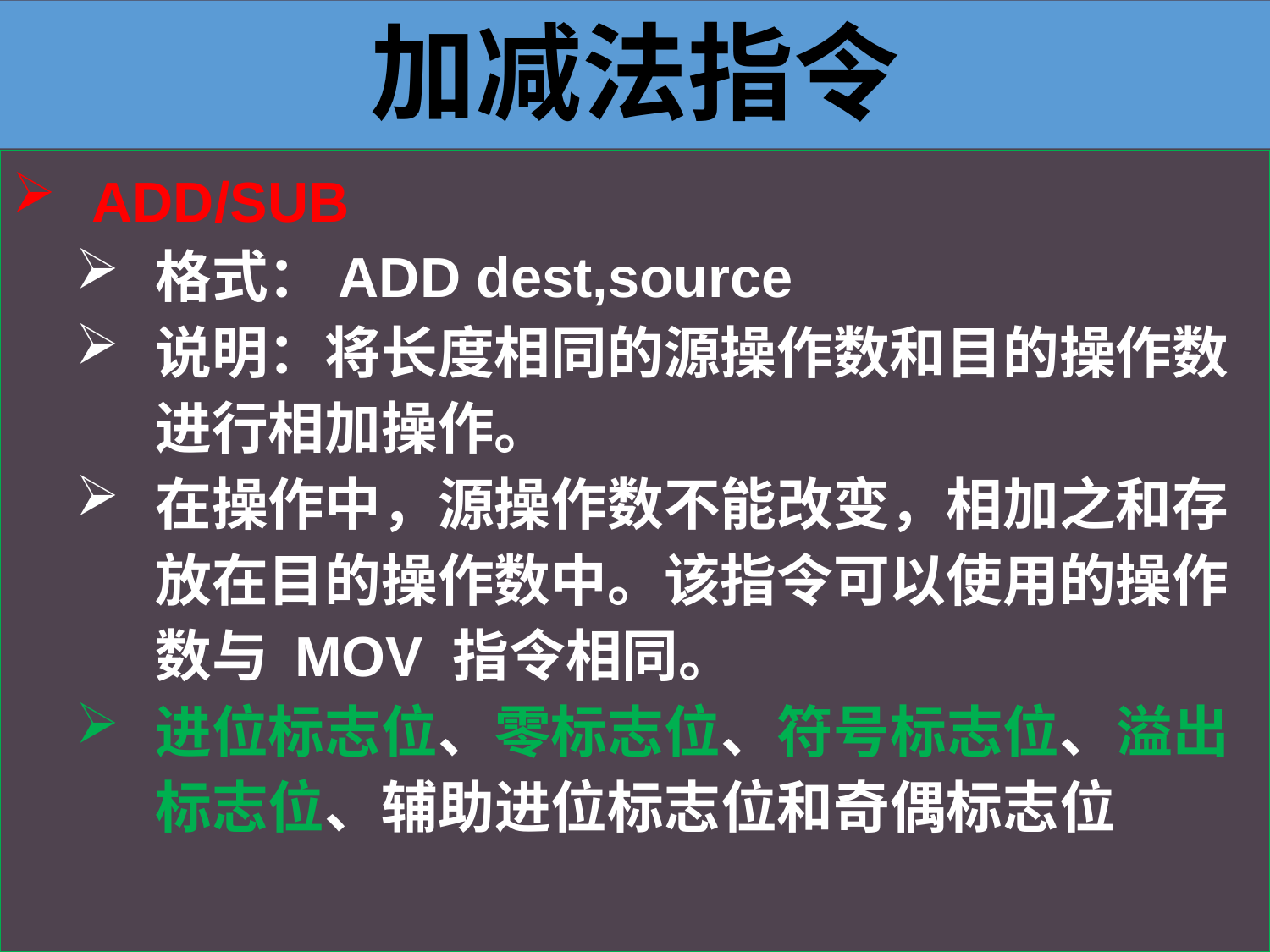

加减法指令
ADD/SUB
格式：ADD dest,source
说明：将长度相同的源操作数和目的操作数进行相加操作。
在操作中，源操作数不能改变，相加之和存放在目的操作数中。该指令可以使用的操作数与 MOV 指令相同。
进位标志位、零标志位、符号标志位、溢出标志位、辅助进位标志位和奇偶标志位